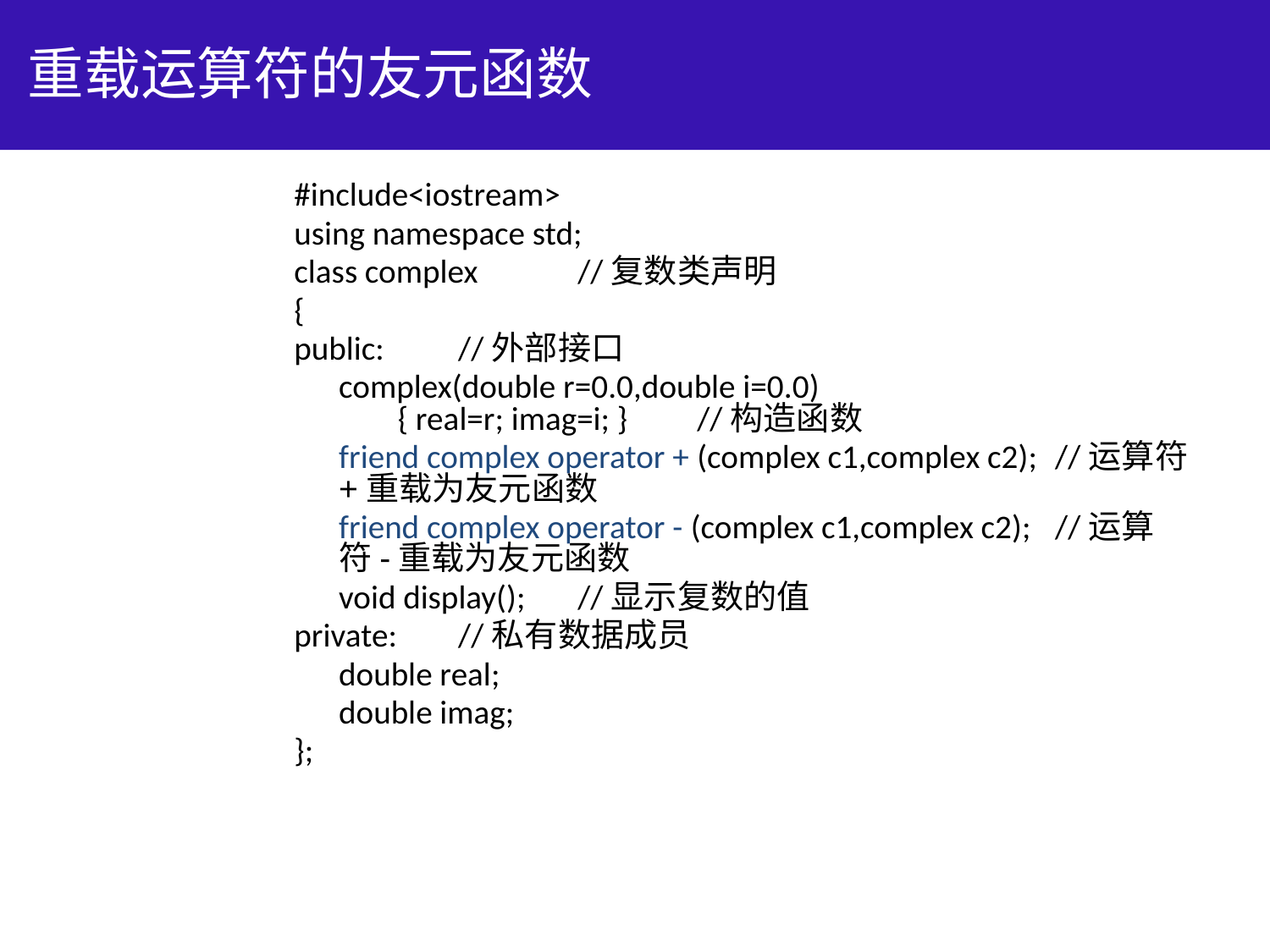

# 重载运算符的友元函数
#include<iostream>
using namespace std;
class complex	//复数类声明
{
public:	//外部接口
	complex(double r=0.0,double i=0.0)
        { real=r; imag=i; }	//构造函数
	friend complex operator + (complex c1,complex c2);	//运算符+重载为友元函数
	friend complex operator - (complex c1,complex c2);	//运算符-重载为友元函数
	void display();	//显示复数的值
private:	//私有数据成员
	double real;
	double imag;
};
24